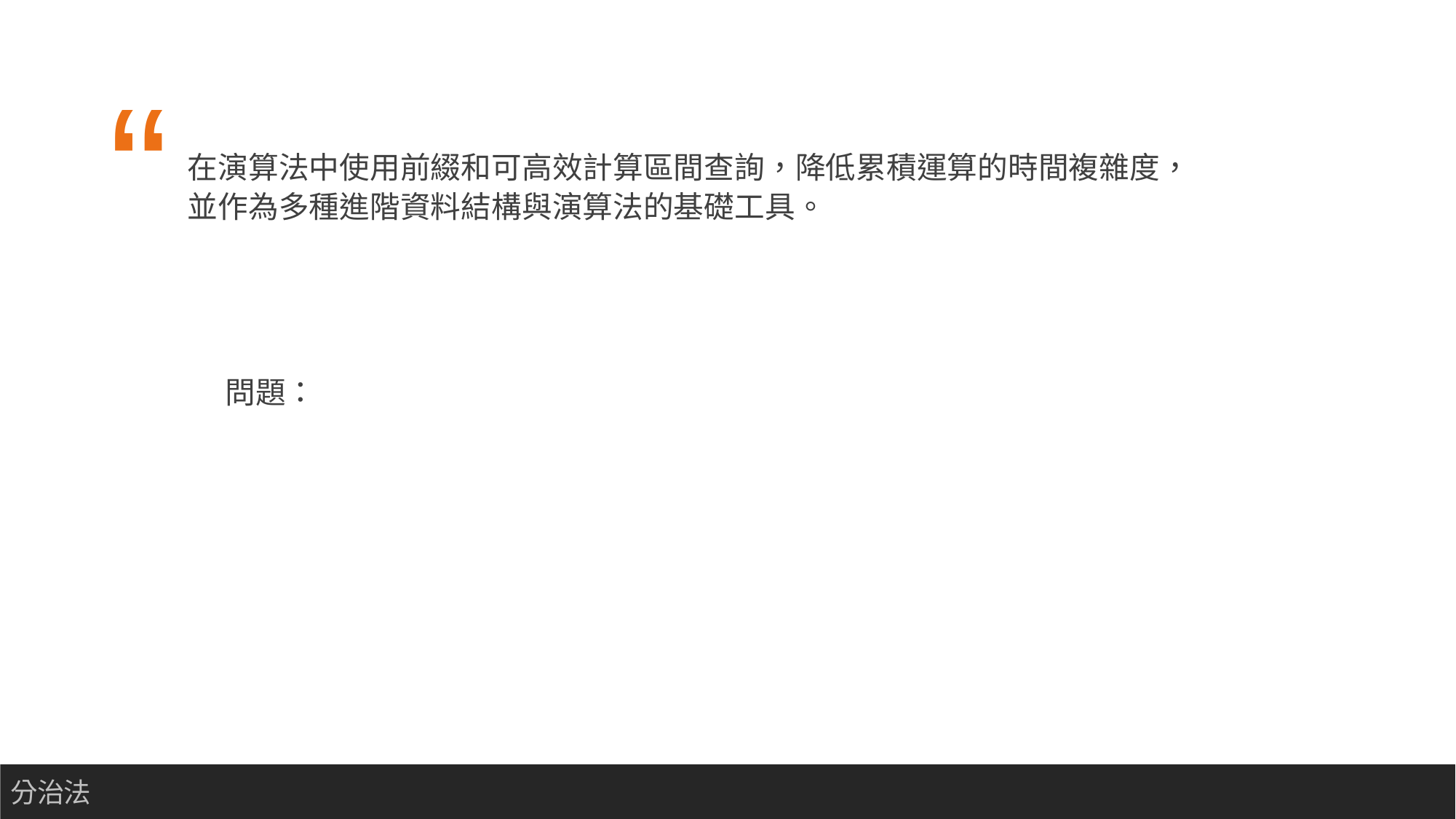

“
在演算法中使用前綴和可高效計算區間查詢，降低累積運算的時間複雜度，
並作為多種進階資料結構與演算法的基礎工具。
問題：
分治法